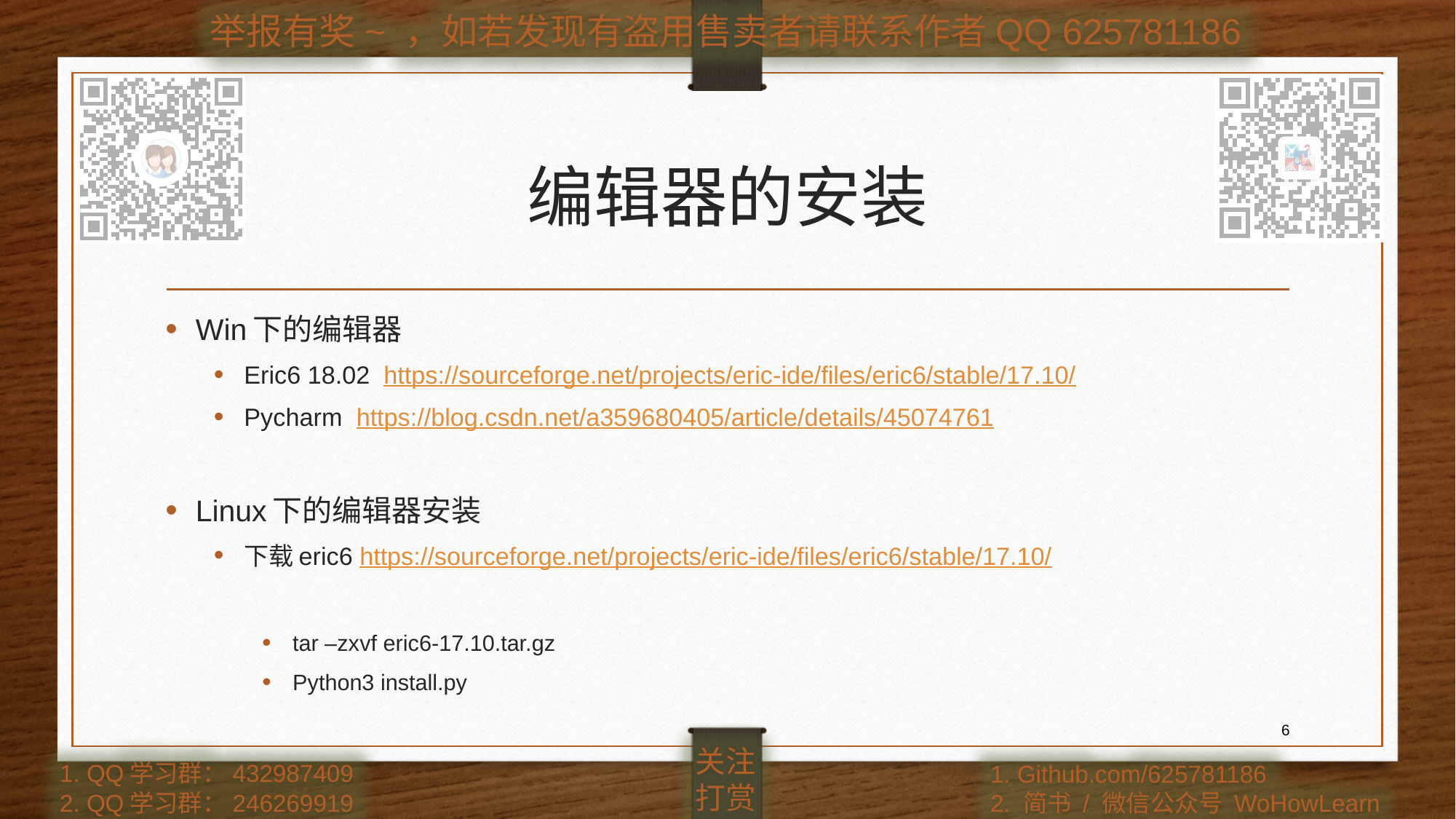

# 编辑器的安装
Win下的编辑器
Eric6 18.02  https://sourceforge.net/projects/eric-ide/files/eric6/stable/17.10/
Pycharm  https://blog.csdn.net/a359680405/article/details/45074761

Linux下的编辑器安装
下载eric6 https://sourceforge.net/projects/eric-ide/files/eric6/stable/17.10/

tar –zxvf eric6-17.10.tar.gz
Python3 install.py
6